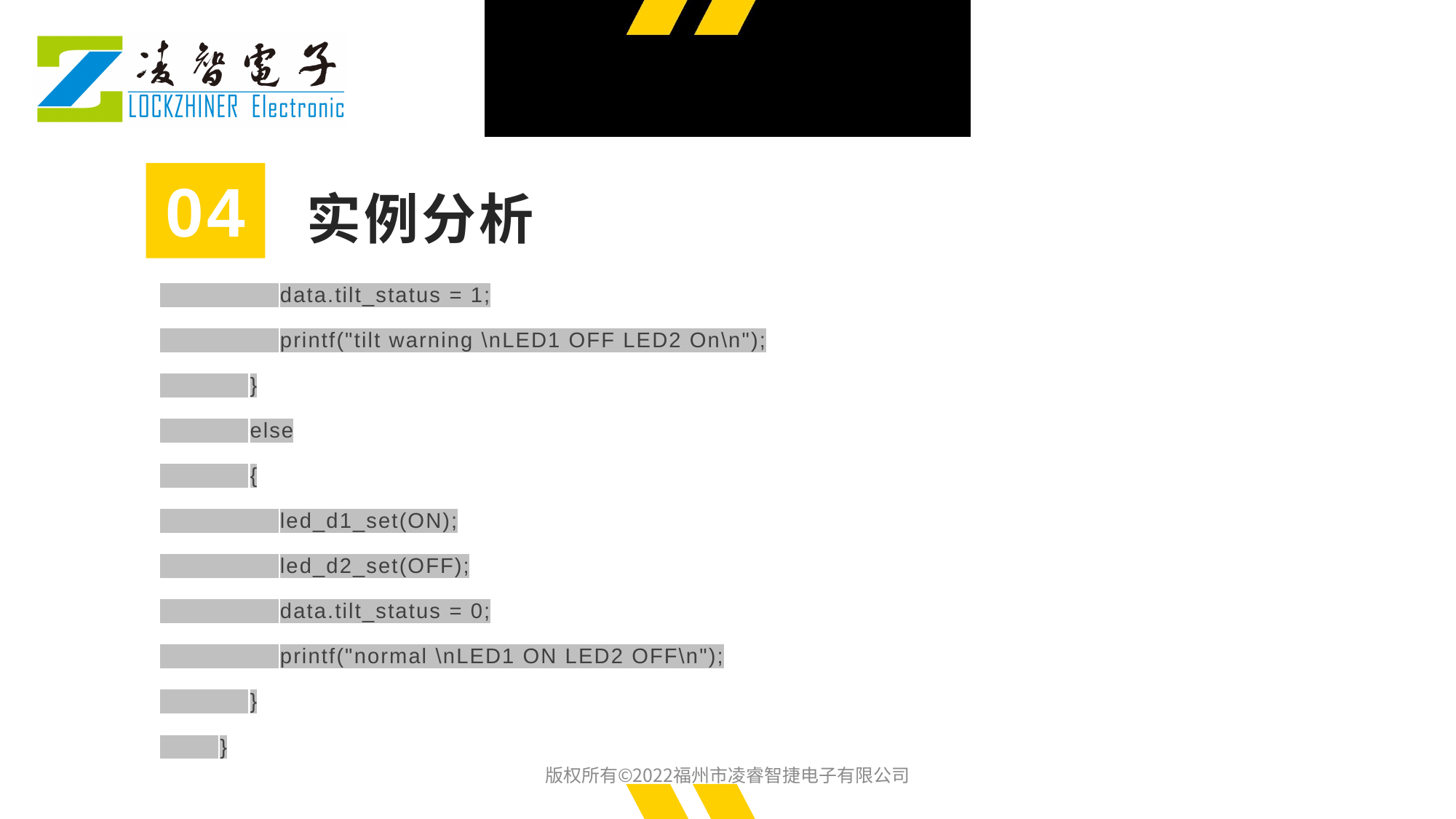

04
实例分析
                data.tilt_status = 1;
                printf("tilt warning \nLED1 OFF LED2 On\n");
            }
            else
            {
                led_d1_set(ON);
                led_d2_set(OFF);
                data.tilt_status = 0;
                printf("normal \nLED1 ON LED2 OFF\n");
            }
        }
版权所有©2022福州市凌睿智捷电子有限公司
14